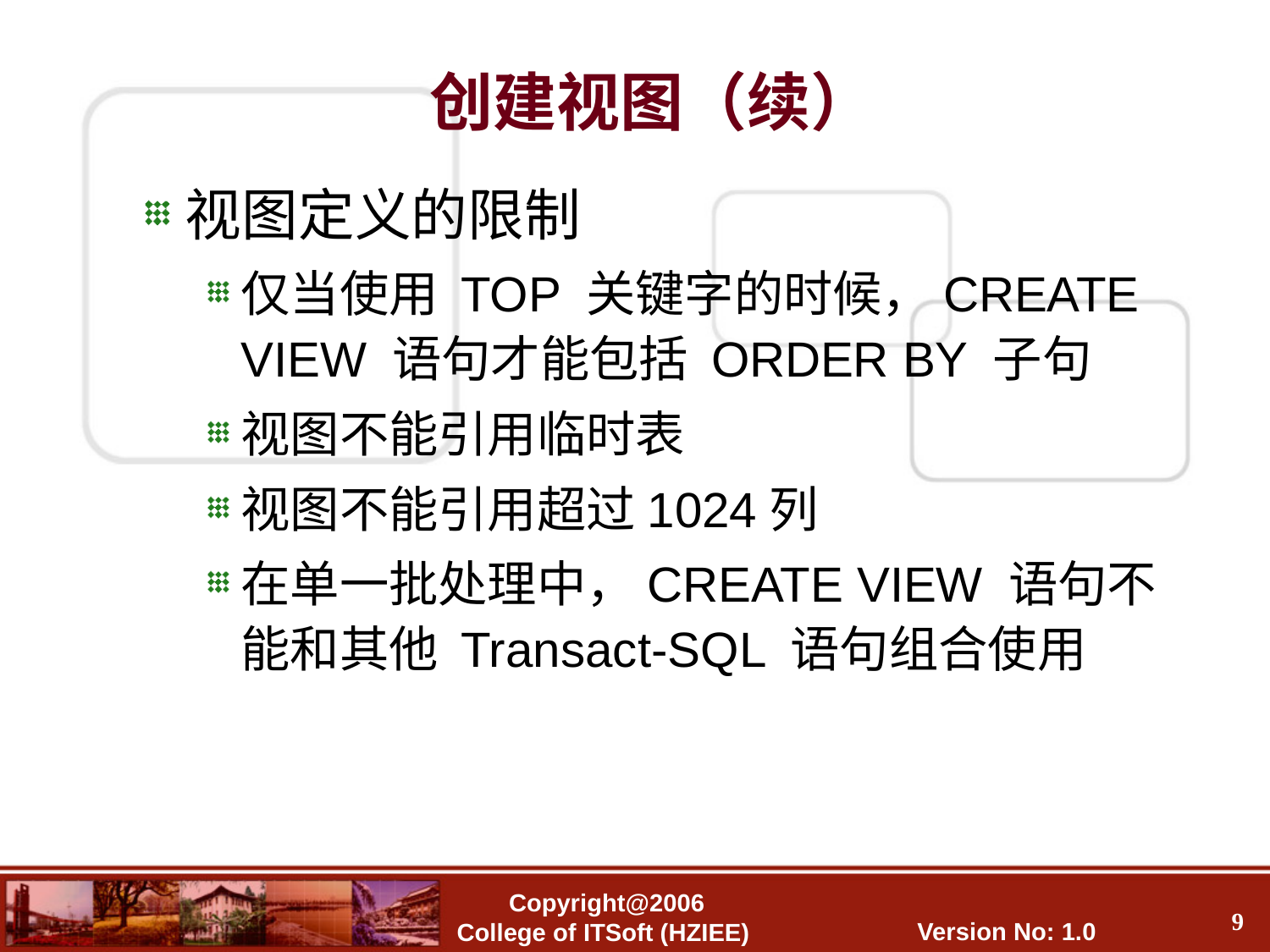

# 创建视图（续）
视图定义的限制
仅当使用 TOP 关键字的时候，CREATE VIEW 语句才能包括 ORDER BY 子句
视图不能引用临时表
视图不能引用超过1024列
在单一批处理中，CREATE VIEW 语句不能和其他 Transact-SQL 语句组合使用